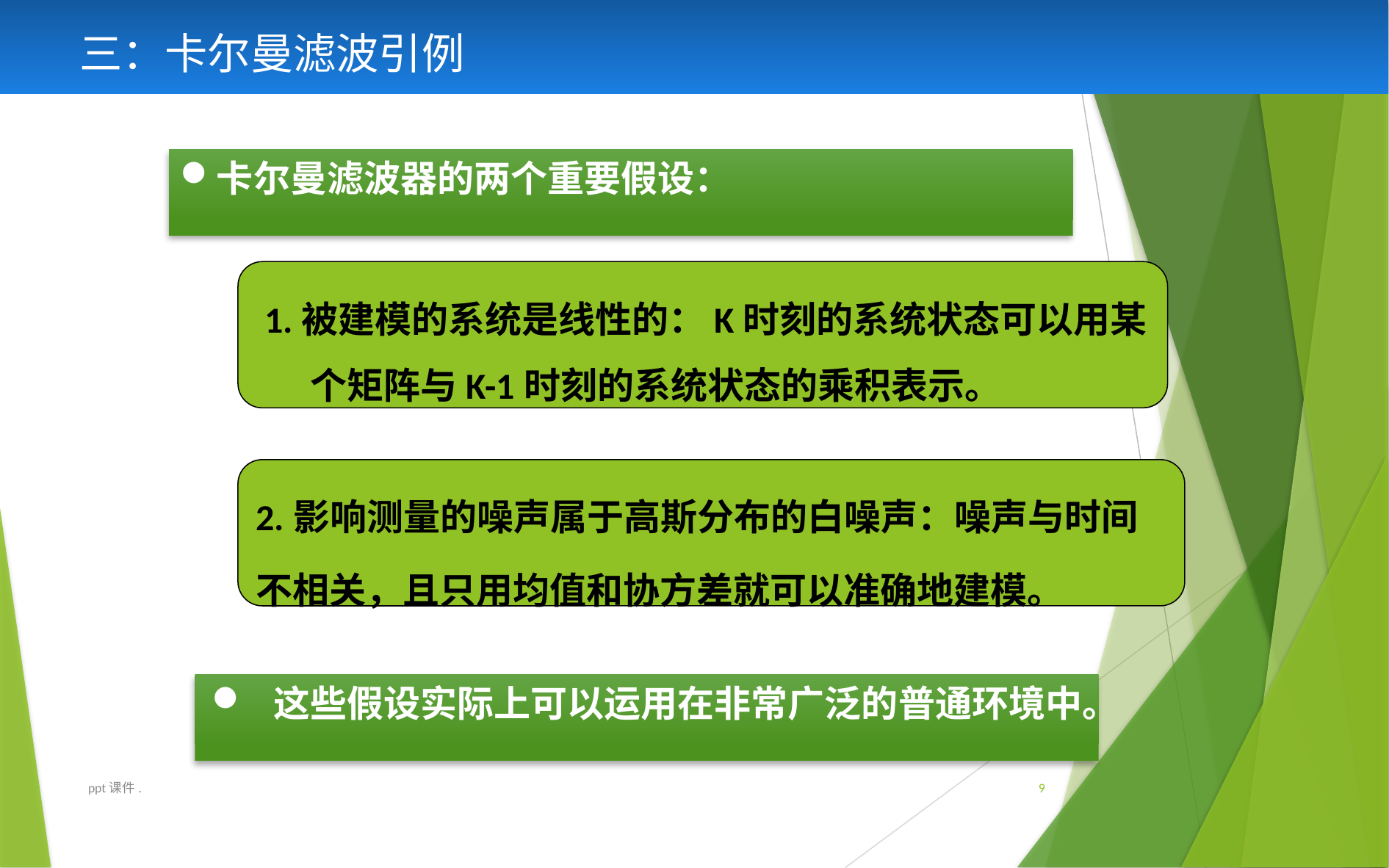

三：卡尔曼滤波引例
卡尔曼滤波器的两个重要假设：

 1.被建模的系统是线性的：K时刻的系统状态可以用某个矩阵与K-1时刻的系统状态的乘积表示。
2.影响测量的噪声属于高斯分布的白噪声：噪声与时间
不相关，且只用均值和协方差就可以准确地建模。
  这些假设实际上可以运用在非常广泛的普通环境中。
ppt课件.
9